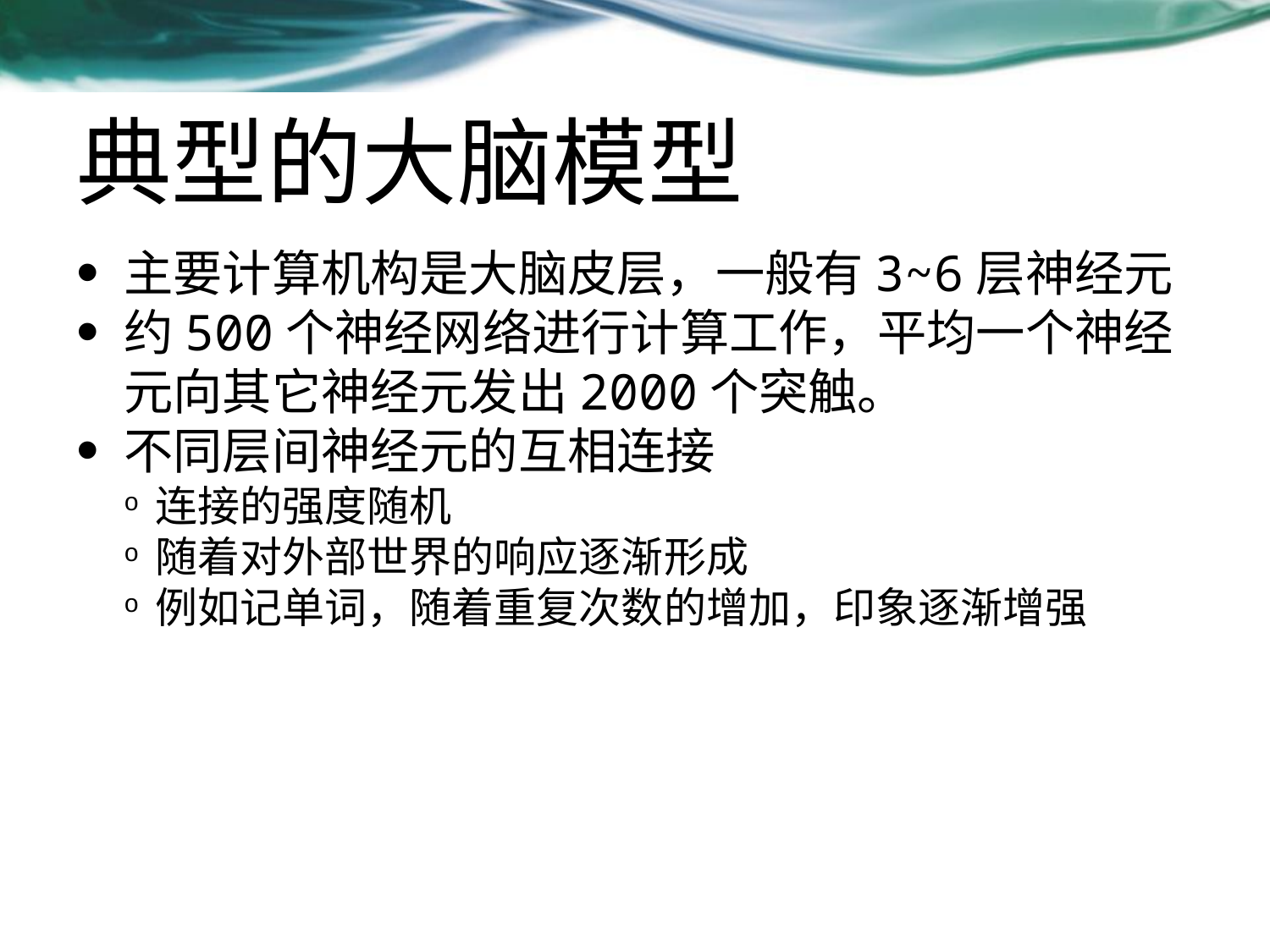

# 典型的大脑模型
主要计算机构是大脑皮层，一般有3~6层神经元
约500个神经网络进行计算工作，平均一个神经元向其它神经元发出2000个突触。
不同层间神经元的互相连接
连接的强度随机
随着对外部世界的响应逐渐形成
例如记单词，随着重复次数的增加，印象逐渐增强